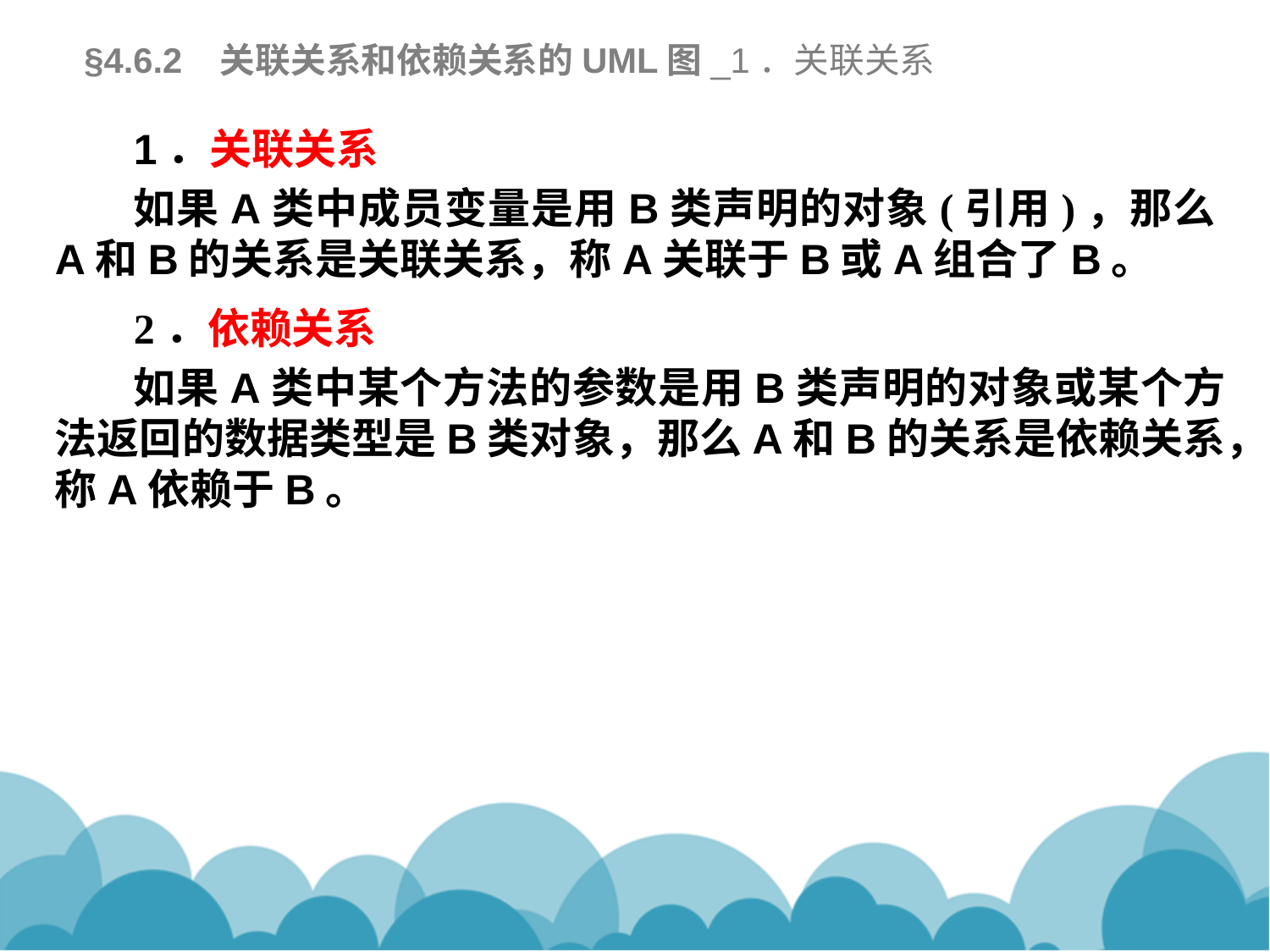

§4.6.2   关联关系和依赖关系的UML图_1．关联关系
1．关联关系
如果A类中成员变量是用B类声明的对象(引用)，那么A和B的关系是关联关系，称A关联于B或A组合了B。
2．依赖关系
如果A类中某个方法的参数是用B类声明的对象或某个方法返回的数据类型是B类对象，那么A和B的关系是依赖关系，称A依赖于B。

83